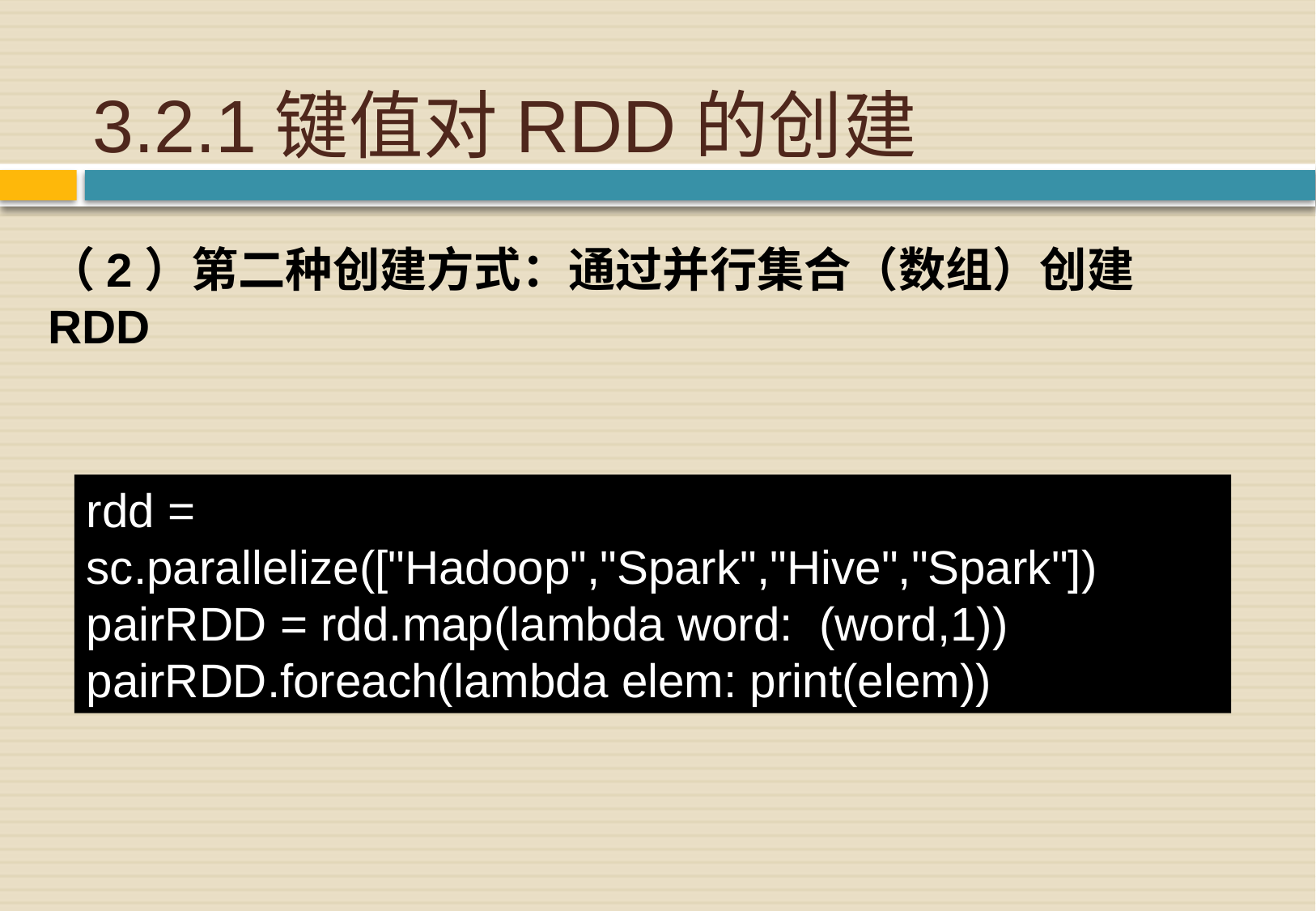

# 3.2.1键值对RDD的创建
（2）第二种创建方式：通过并行集合（数组）创建RDD
rdd = sc.parallelize(["Hadoop","Spark","Hive","Spark"])
pairRDD = rdd.map(lambda word:  (word,1))
pairRDD.foreach(lambda elem: print(elem))